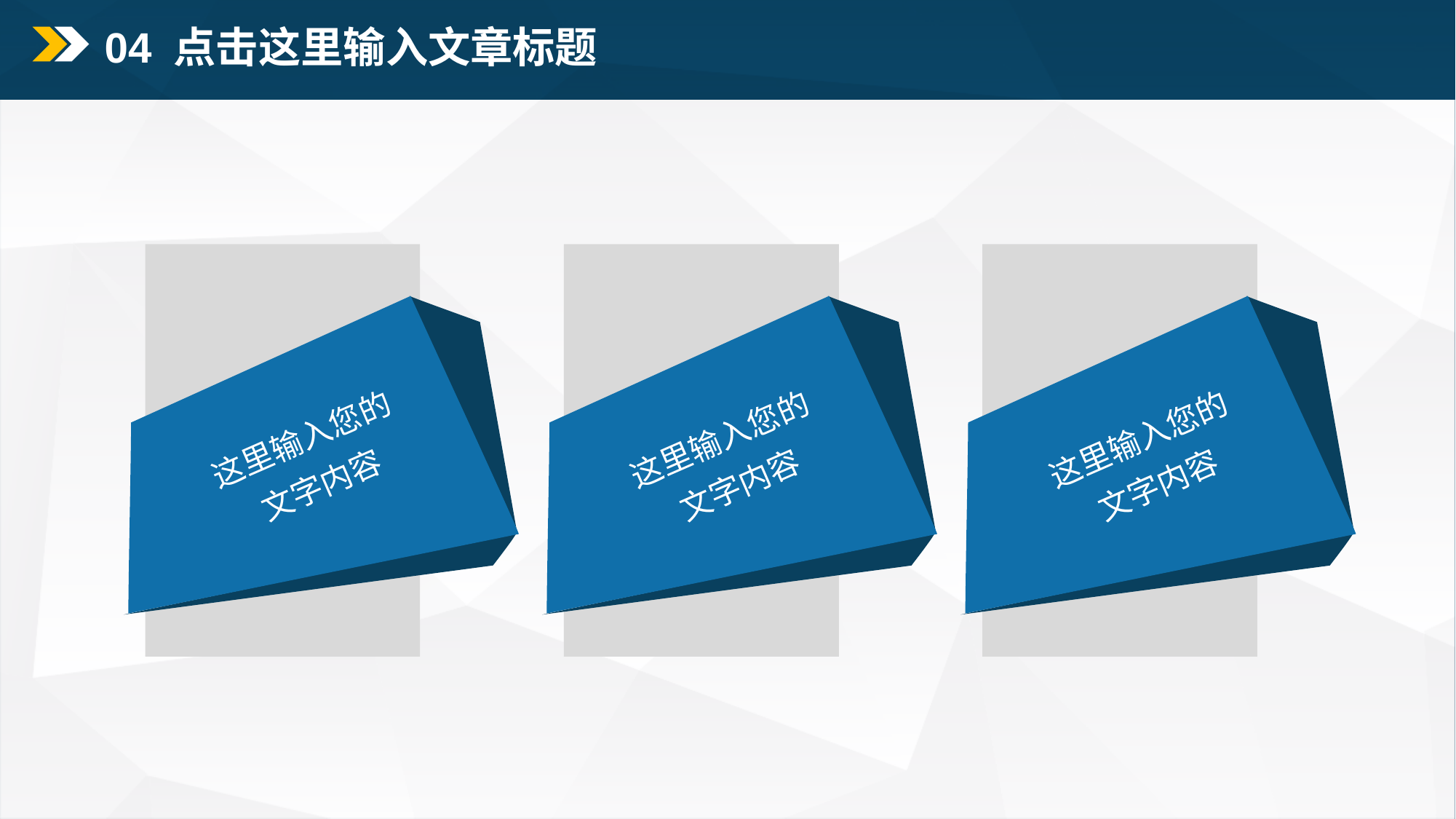

04 点击这里输入文章标题

地区卡
地区卡
地区卡

这里输入您的
文字内容
这里输入您的
文字内容
这里输入您的
文字内容